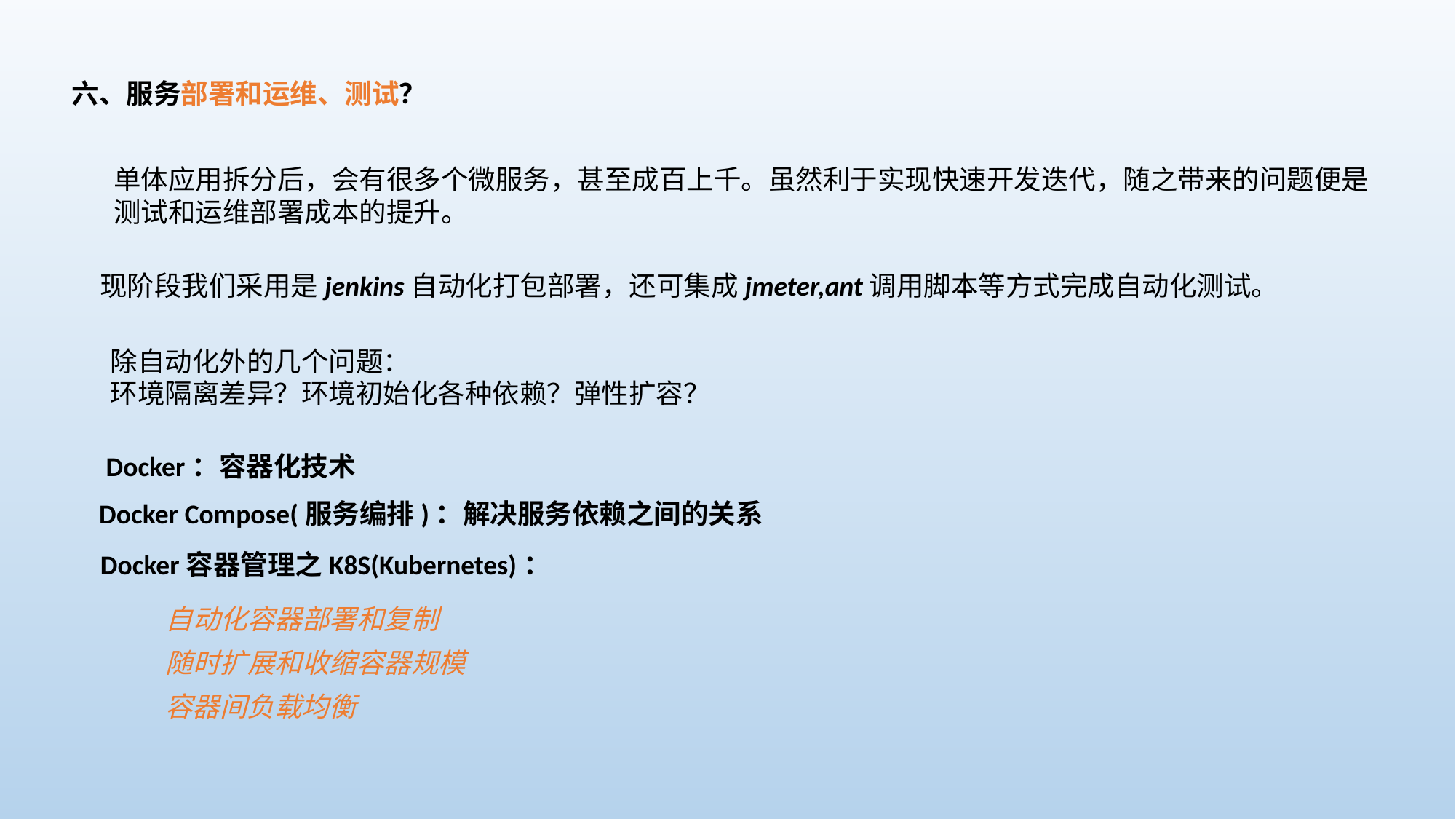

六、服务部署和运维、测试？
单体应用拆分后，会有很多个微服务，甚至成百上千。虽然利于实现快速开发迭代，随之带来的问题便是
测试和运维部署成本的提升。
现阶段我们采用是jenkins自动化打包部署，还可集成jmeter,ant调用脚本等方式完成自动化测试。
除自动化外的几个问题：
环境隔离差异？环境初始化各种依赖？弹性扩容？
Docker：容器化技术
Docker Compose(服务编排)：解决服务依赖之间的关系
Docker容器管理之K8S(Kubernetes)：
自动化容器部署和复制
随时扩展和收缩容器规模
容器间负载均衡